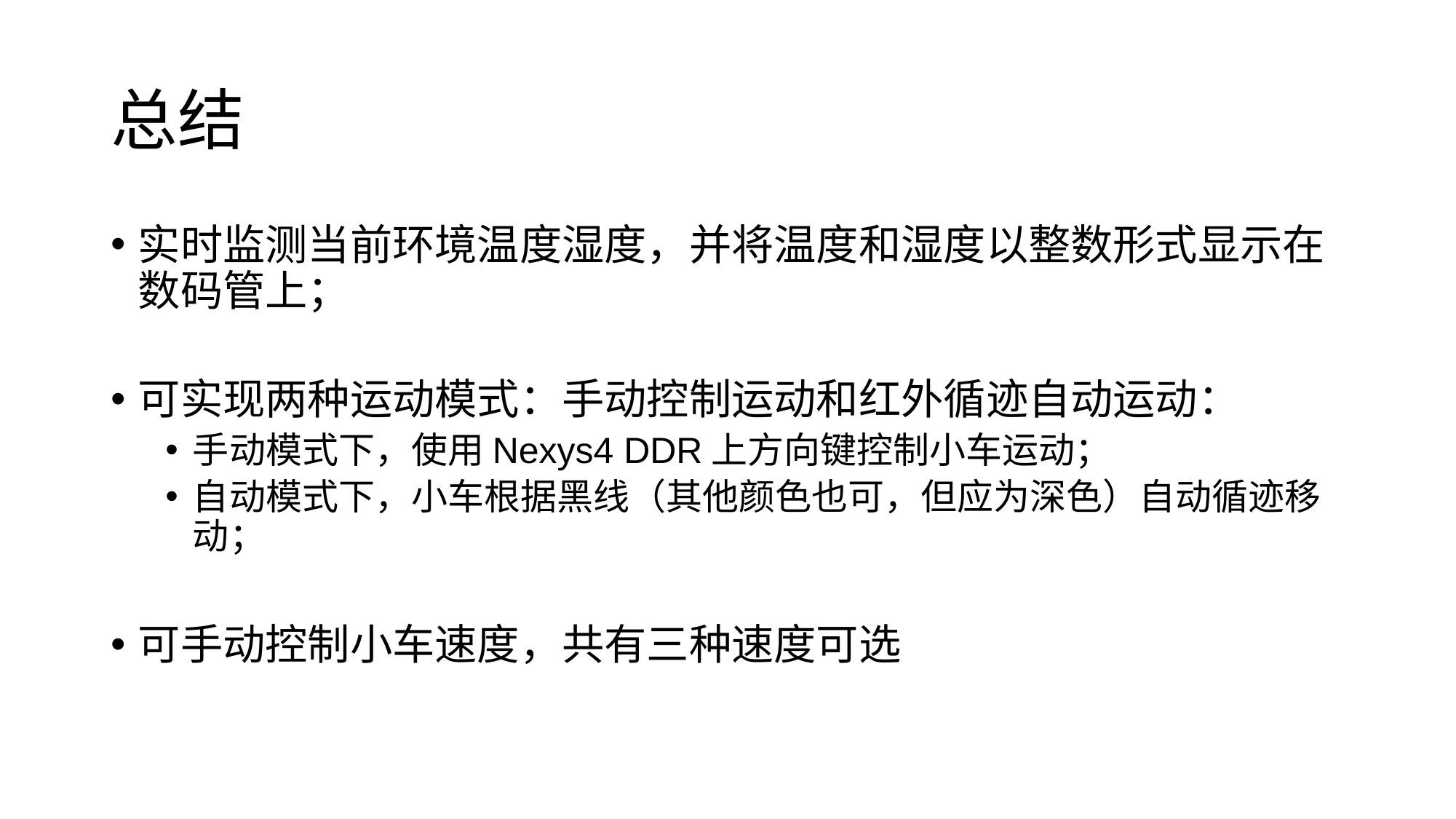

# 总结
实时监测当前环境温度湿度，并将温度和湿度以整数形式显示在数码管上；

可实现两种运动模式：手动控制运动和红外循迹自动运动：
手动模式下，使用Nexys4 DDR上方向键控制小车运动；
自动模式下，小车根据黑线（其他颜色也可，但应为深色）自动循迹移动；

可手动控制小车速度，共有三种速度可选